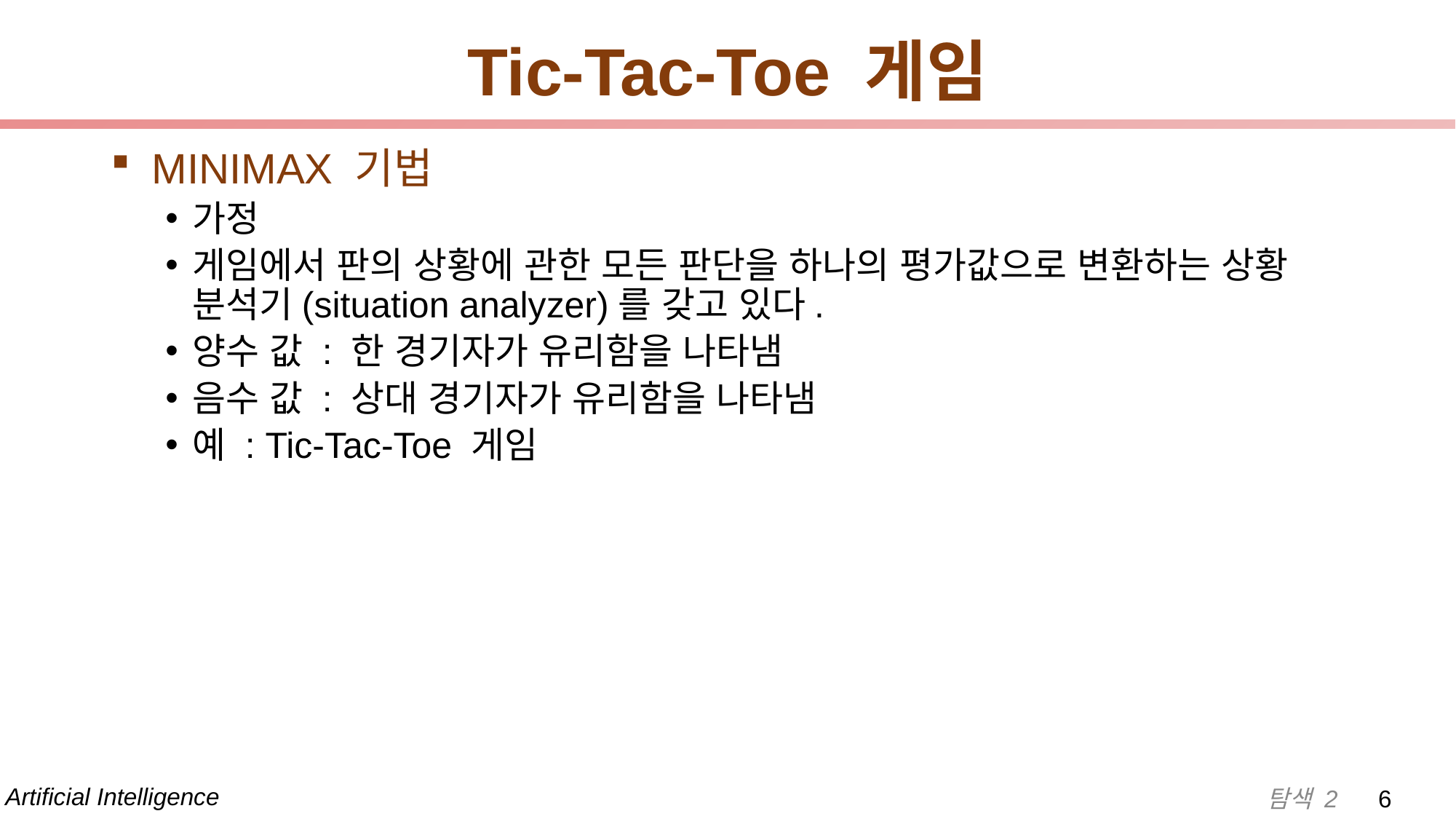

# Tic-Tac-Toe 게임
MINIMAX 기법
가정
게임에서 판의 상황에 관한 모든 판단을 하나의 평가값으로 변환하는 상황 분석기(situation analyzer)를 갖고 있다.
양수 값 : 한 경기자가 유리함을 나타냄
음수 값 : 상대 경기자가 유리함을 나타냄
예 : Tic-Tac-Toe 게임